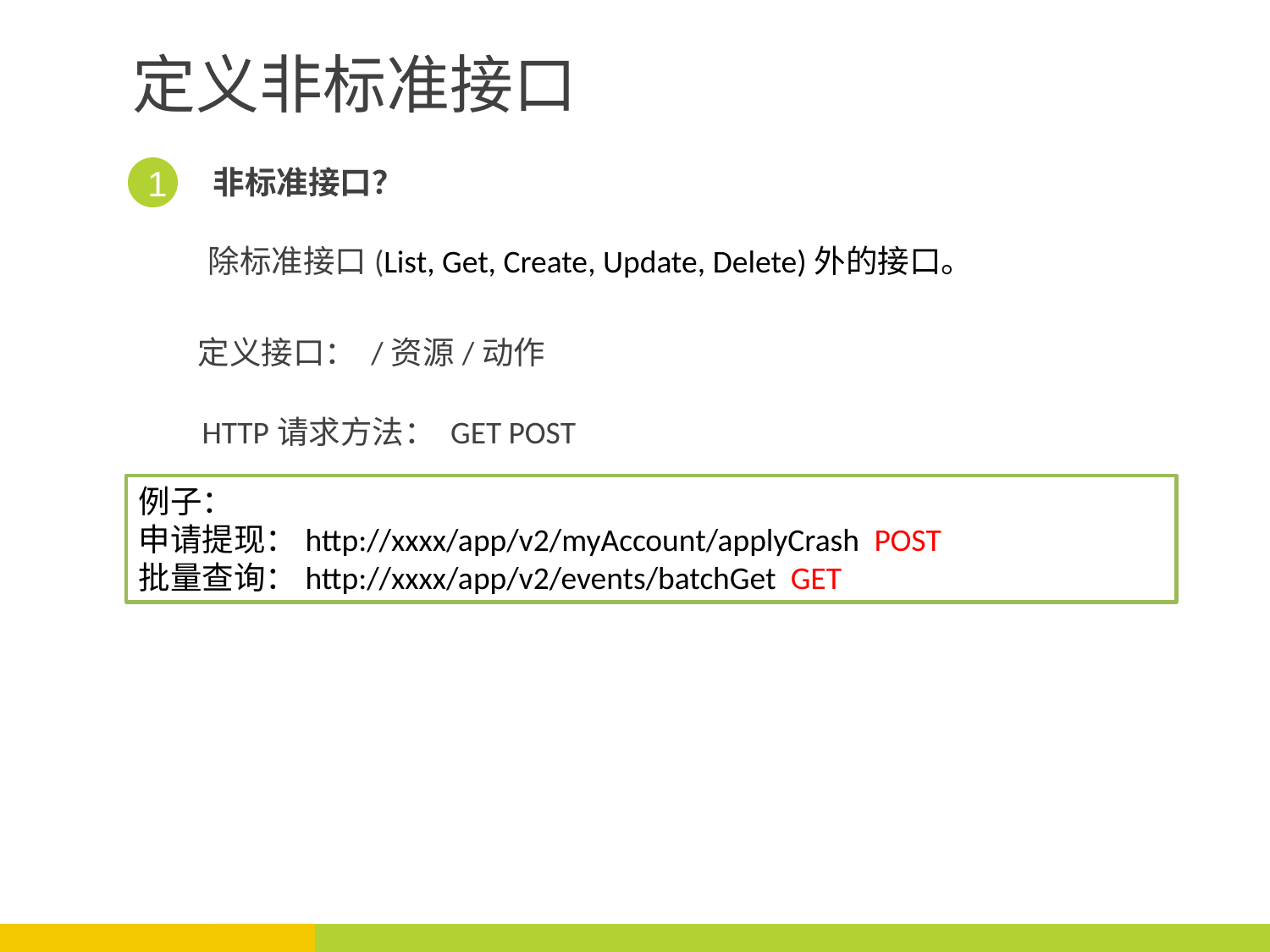

定义非标准接口
非标准接口？
1
除标准接口(List, Get, Create, Update, Delete)外的接口。
定义接口： /资源/动作
HTTP请求方法： GET POST
例子：
申请提现：http://xxxx/app/v2/myAccount/applyCrash  POST
批量查询：http://xxxx/app/v2/events/batchGet  GET